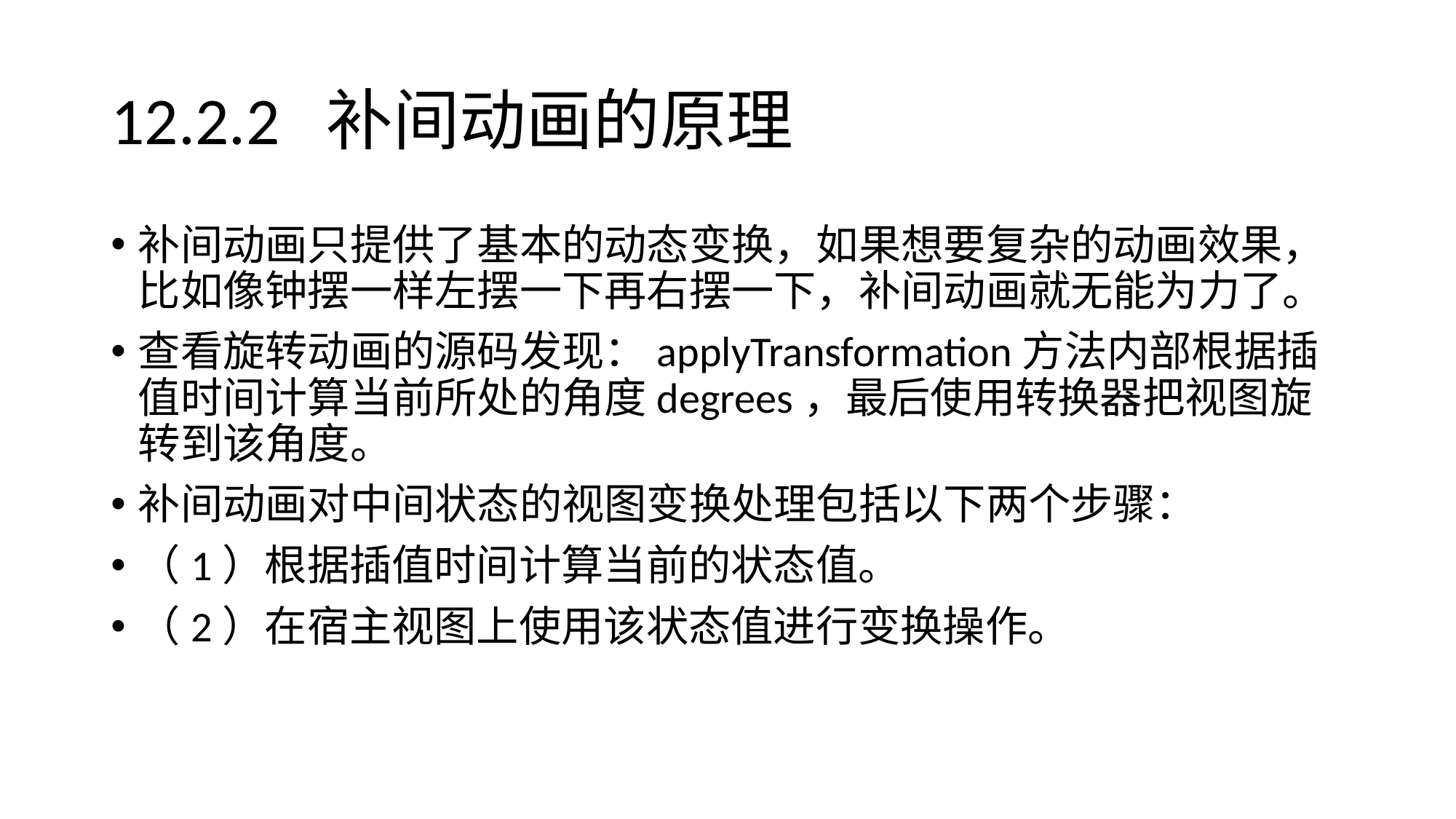

# 12.2.2  补间动画的原理
补间动画只提供了基本的动态变换，如果想要复杂的动画效果，比如像钟摆一样左摆一下再右摆一下，补间动画就无能为力了。
查看旋转动画的源码发现：applyTransformation方法内部根据插值时间计算当前所处的角度degrees，最后使用转换器把视图旋转到该角度。
补间动画对中间状态的视图变换处理包括以下两个步骤：
（1）根据插值时间计算当前的状态值。
（2）在宿主视图上使用该状态值进行变换操作。